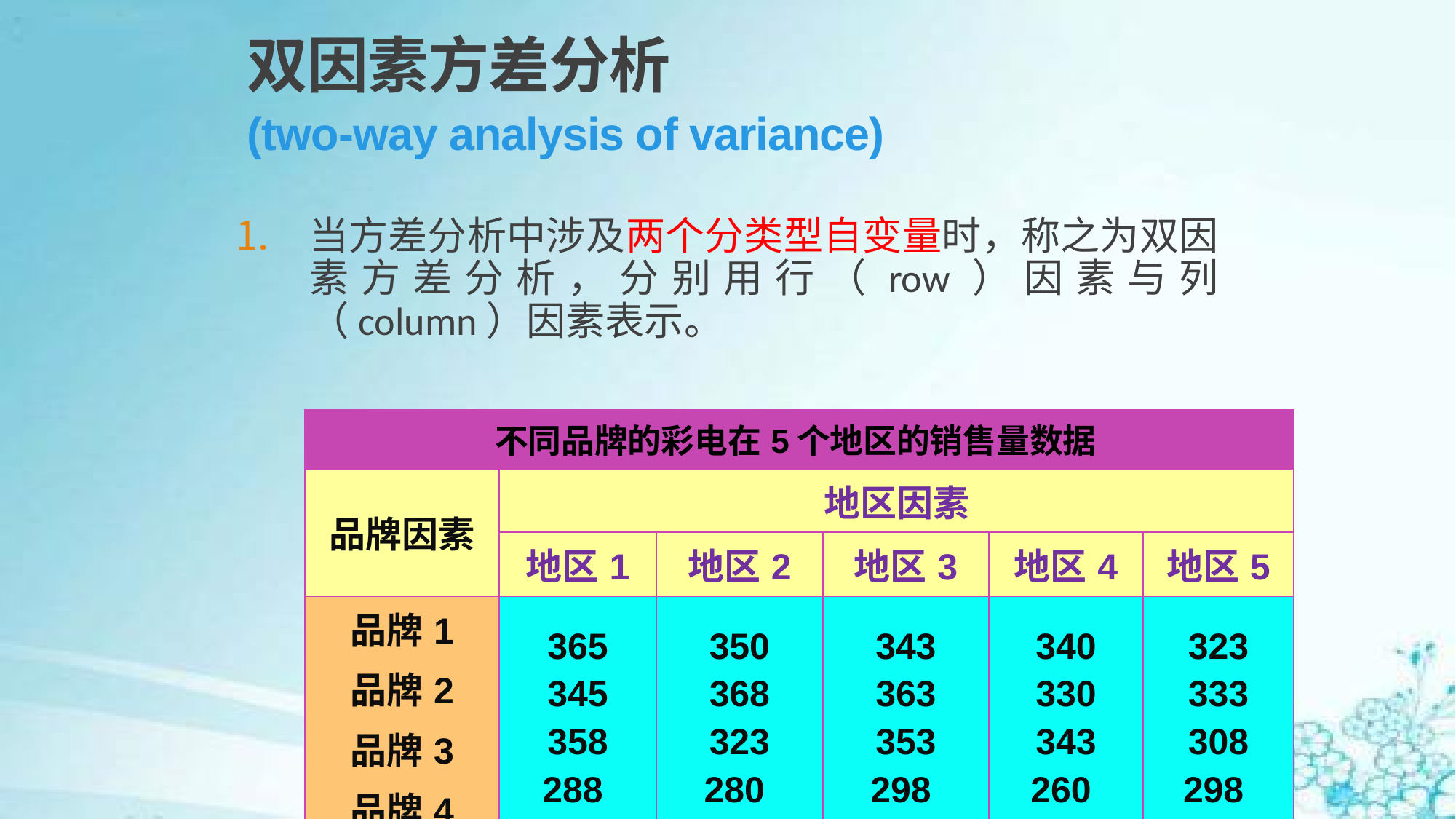

# 双因素方差分析 (two-way analysis of variance)
当方差分析中涉及两个分类型自变量时，称之为双因素方差分析，分别用行（row）因素与列（column）因素表示。

| 不同品牌的彩电在5个地区的销售量数据 |  |  |  |  |  |
| --- | --- | --- | --- | --- | --- |
| 品牌因素 | 地区因素 |  |  |  |  |
|  | 地区1 | 地区2 | 地区3 | 地区4 | 地区5 |
| 品牌1 品牌2 品牌3 品牌4 | 365 345 358 288 | 350 368 323 280 | 343 363 353 298 | 340 330 343 260 | 323 333 308 298 |